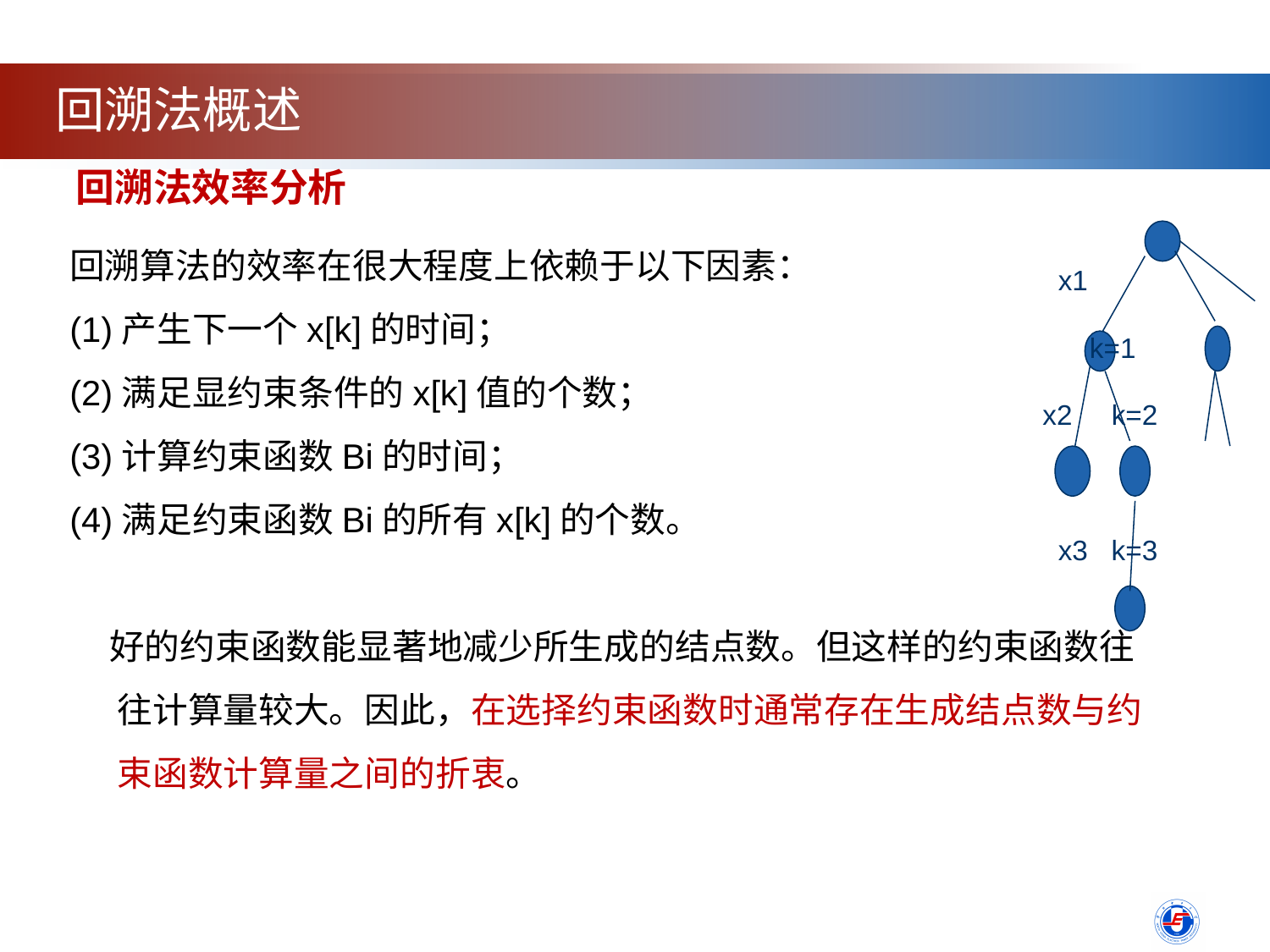

回溯法概述
回溯法效率分析
回溯算法的效率在很大程度上依赖于以下因素：
(1)产生下一个x[k]的时间；
(2)满足显约束条件的x[k]值的个数；
(3)计算约束函数Bi的时间；
(4)满足约束函数Bi的所有x[k]的个数。

    好的约束函数能显著地减少所生成的结点数。但这样的约束函数往往计算量较大。因此，在选择约束函数时通常存在生成结点数与约束函数计算量之间的折衷。

  x1

      k=1

x2     k=2

  x3   k=3